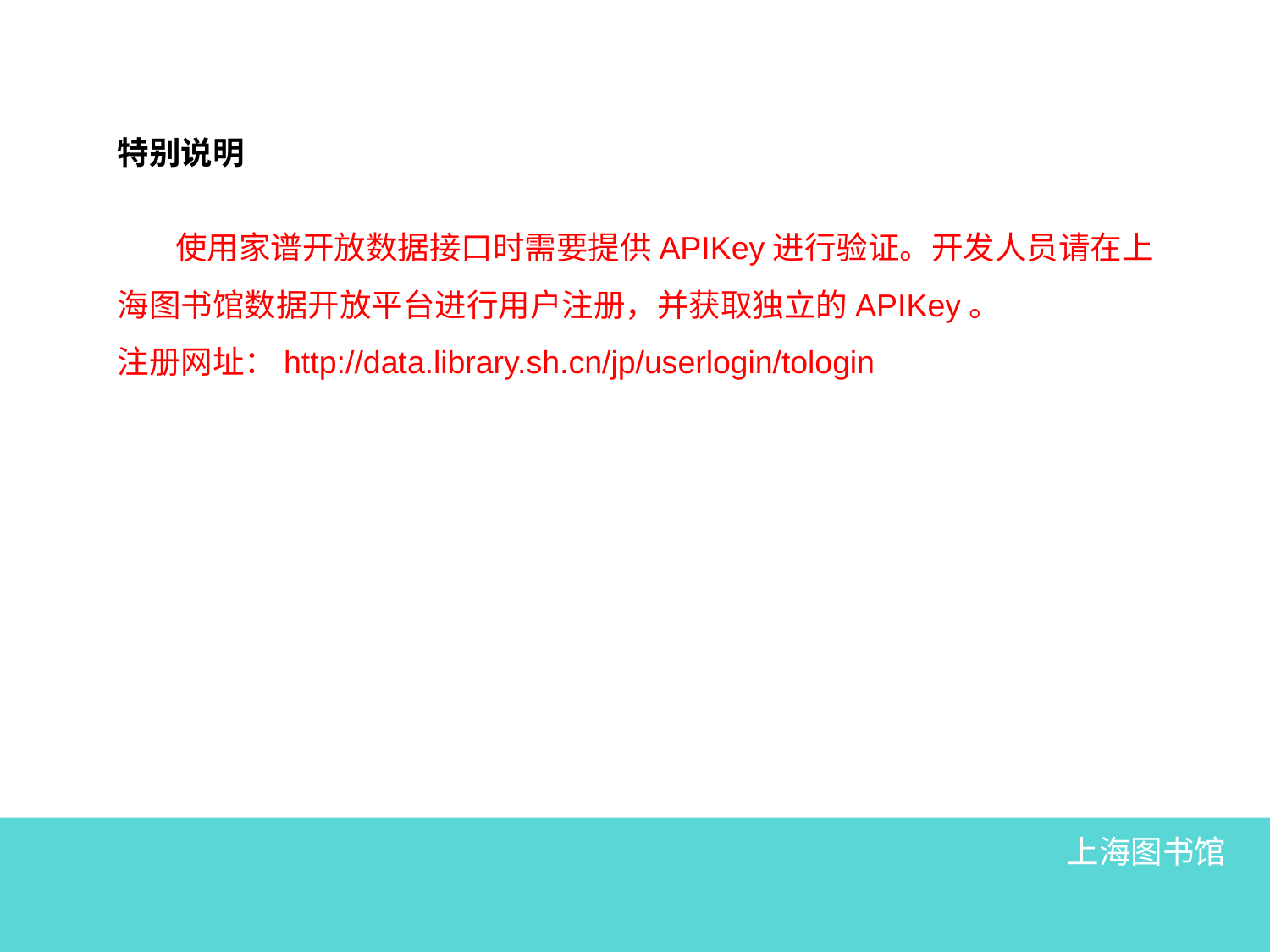

特别说明

       使用家谱开放数据接口时需要提供APIKey进行验证。开发人员请在上海图书馆数据开放平台进行用户注册，并获取独立的APIKey。
注册网址：http://data.library.sh.cn/jp/userlogin/tologin

上海图书馆